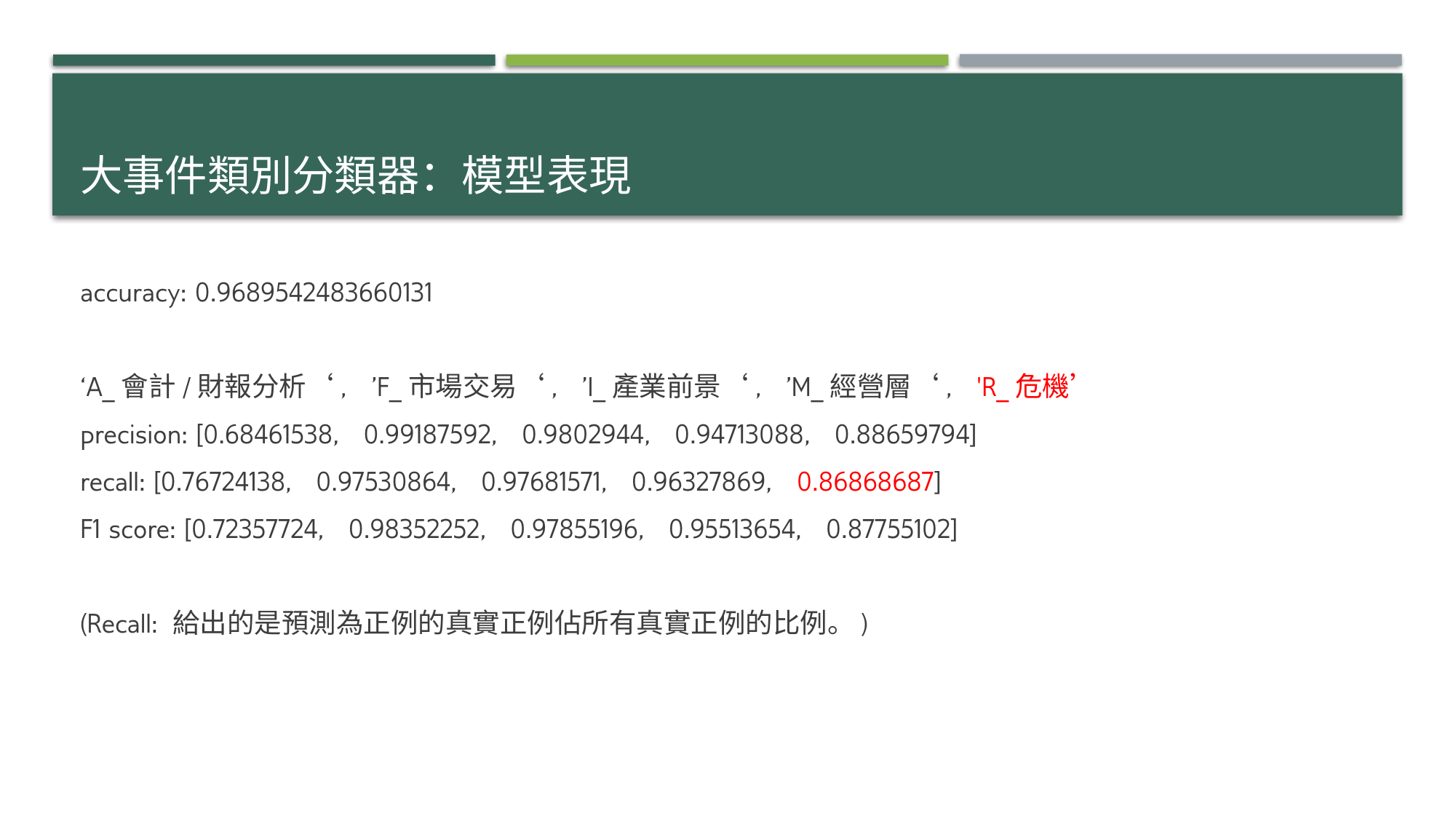

# 大事件類別分類器：模型表現
accuracy: 0.9689542483660131

‘A_會計/財報分析‘,   ’F_市場交易‘,   ’I_產業前景‘,   ’M_經營層‘,   'R_危機’
precision: [0.68461538,   0.99187592,   0.9802944,   0.94713088,   0.88659794]
recall: [0.76724138,   0.97530864,   0.97681571,   0.96327869,   0.86868687]
F1 score: [0.72357724,   0.98352252,   0.97855196,   0.95513654,   0.87755102]

(Recall: 給出的是預測為正例的真實正例佔所有真實正例的比例。)